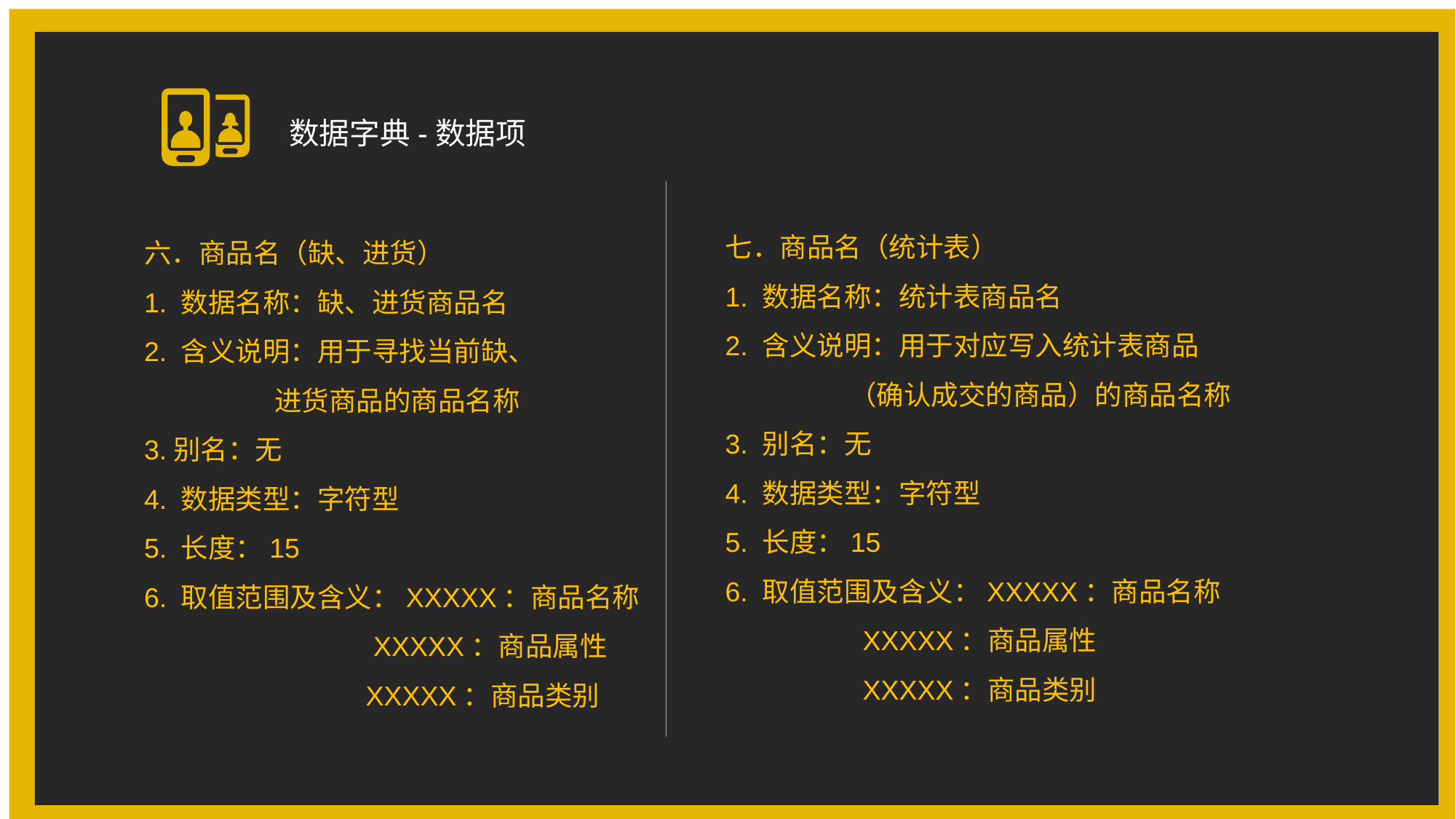

数据字典-数据项
七．商品名（统计表）
1. 数据名称：统计表商品名
2. 含义说明：用于对应写入统计表商品
                   （确认成交的商品）的商品名称
3. 别名：无
4. 数据类型：字符型
5. 长度：15
6. 取值范围及含义：XXXXX：商品名称
                  XXXXX：商品属性
                  XXXXX：商品类别
六．商品名（缺、进货）
1. 数据名称：缺、进货商品名
2. 含义说明：用于寻找当前缺、
                    进货商品的商品名称
3.别名：无
4. 数据类型：字符型
5. 长度：15
6. 取值范围及含义：XXXXX：商品名称
                              XXXXX：商品属性
                             XXXXX：商品类别